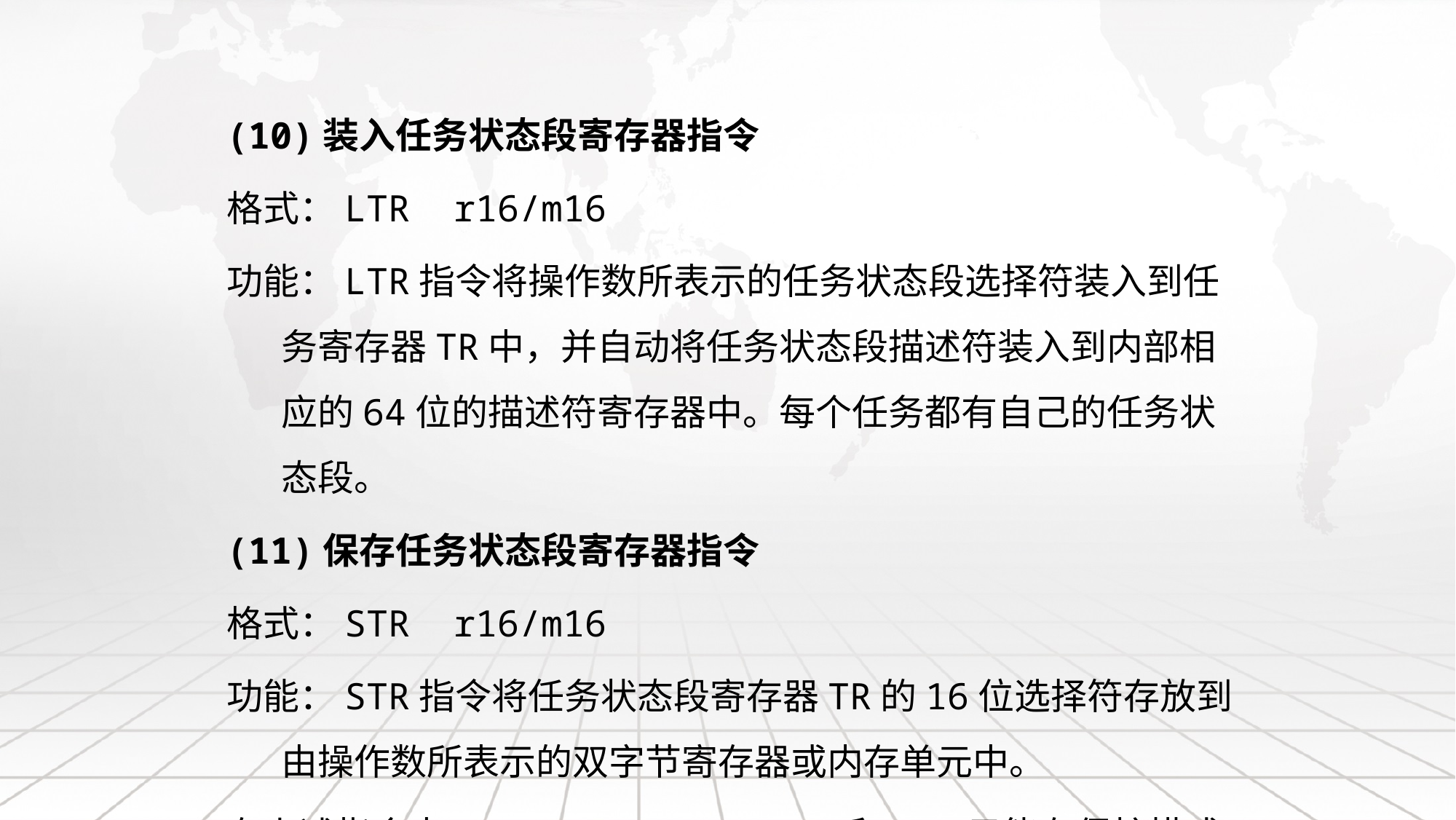

(10)装入任务状态段寄存器指令
格式：LTR  r16/m16
功能：LTR指令将操作数所表示的任务状态段选择符装入到任务寄存器TR中，并自动将任务状态段描述符装入到内部相应的64位的描述符寄存器中。每个任务都有自己的任务状态段。
(11)保存任务状态段寄存器指令
格式：STR  r16/m16
功能：STR指令将任务状态段寄存器TR的16位选择符存放到由操作数所表示的双字节寄存器或内存单元中。
在上述指令中，LLDT、LTR、SLDT和STR只能在保护模式下使用。